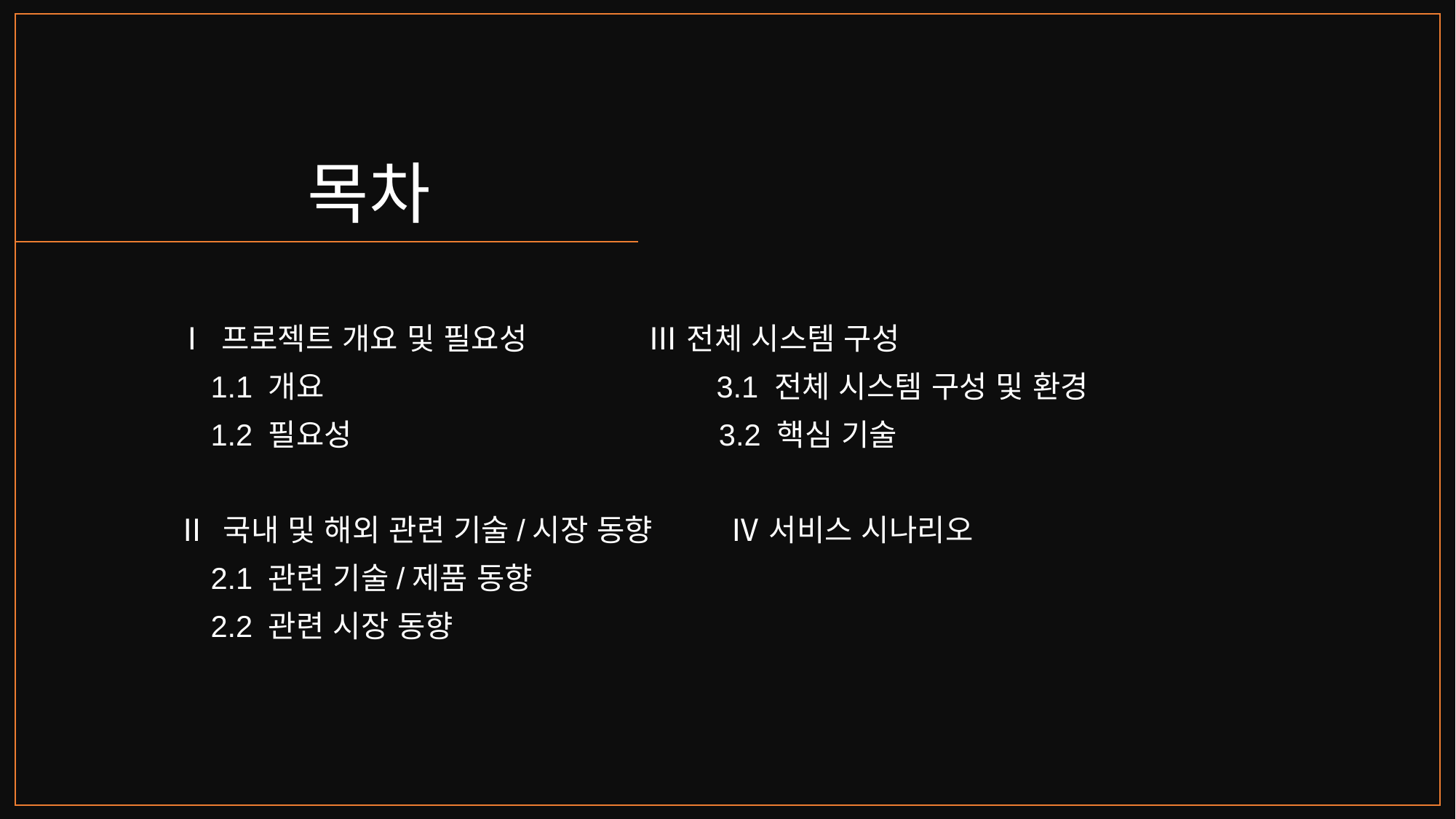

# 목차
Ⅰ 프로젝트 개요 및 필요성          	    Ⅲ 전체 시스템 구성
    1.1 개요                                             3.1 전체 시스템 구성 및 환경
    1.2 필요성                                          3.2 핵심 기술

Ⅱ 국내 및 해외 관련 기술/시장 동향         Ⅳ 서비스 시나리오
    2.1 관련 기술/제품 동향
    2.2 관련 시장 동향